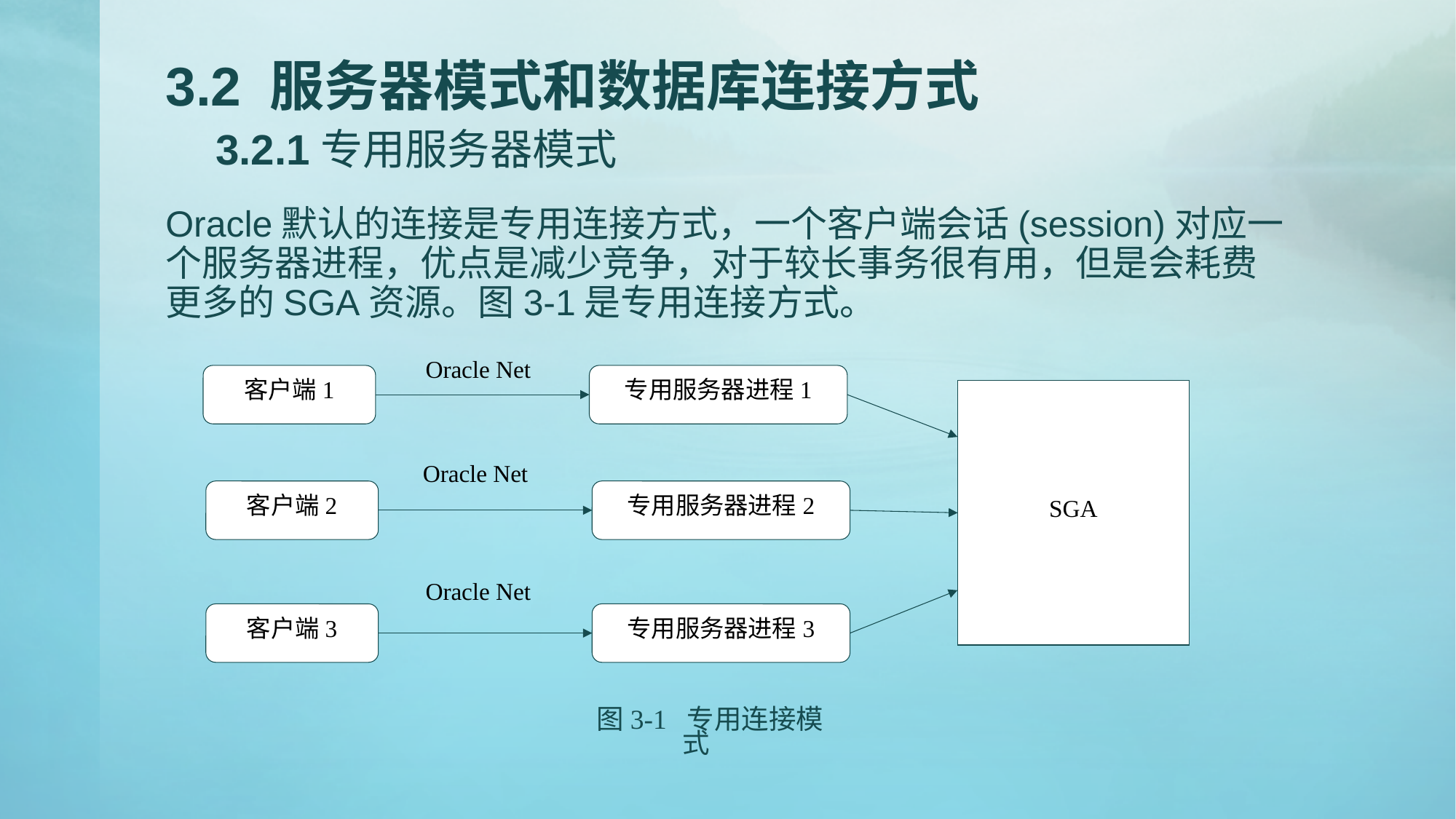

# 3.2 服务器模式和数据库连接方式 3.2.1专用服务器模式
Oracle默认的连接是专用连接方式，一个客户端会话(session)对应一个服务器进程，优点是减少竞争，对于较长事务很有用，但是会耗费更多的SGA资源。图3-1是专用连接方式。

Oracle Net
客户端1
专用服务器进程1
SGA
Oracle Net
客户端2
专用服务器进程2
Oracle Net
客户端3
专用服务器进程3
图3-1  专用连接模式